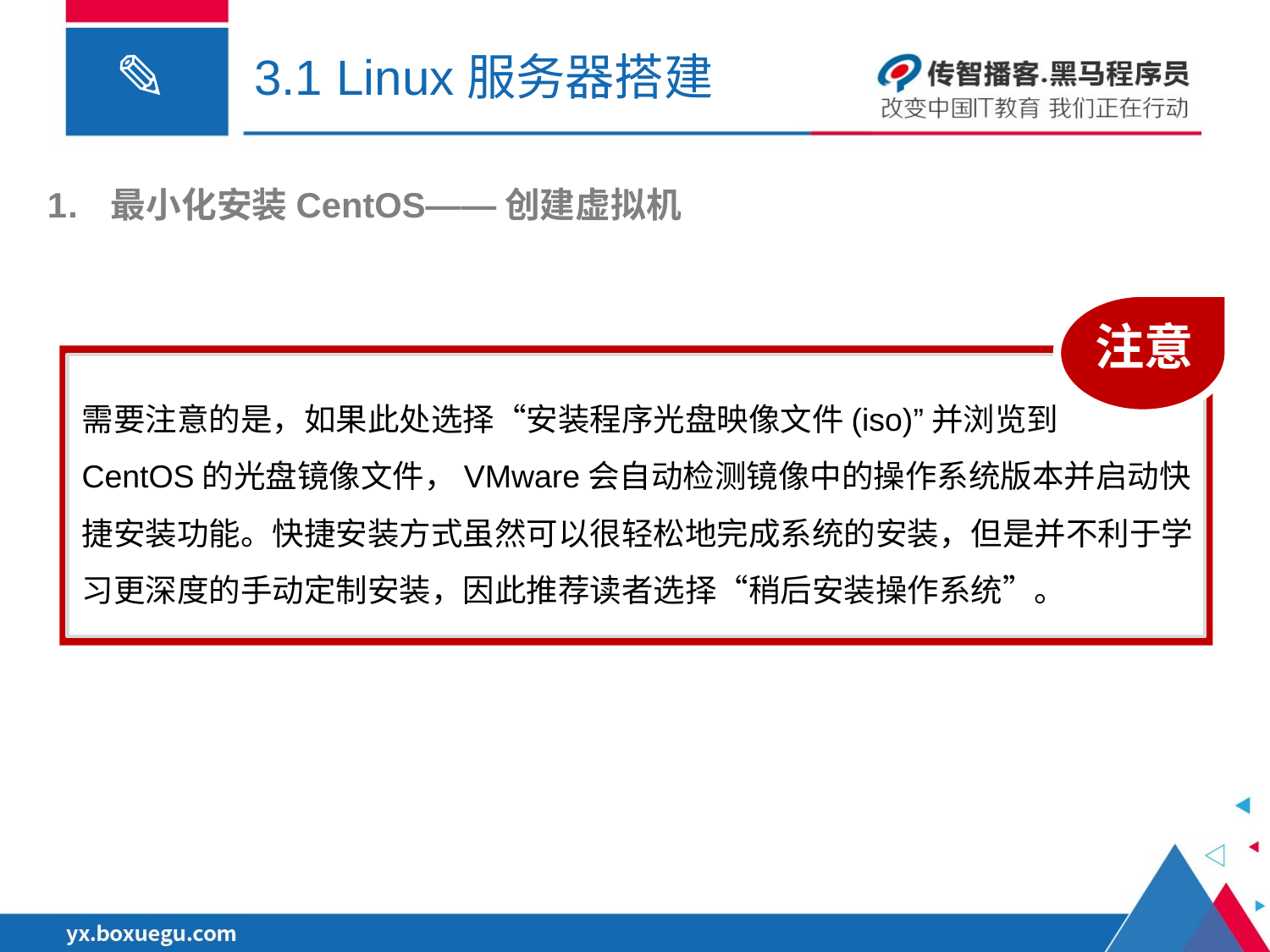

# 3.1 Linux服务器搭建
最小化安装CentOS——创建虚拟机

注意

需要注意的是，如果此处选择“安装程序光盘映像文件(iso)”并浏览到
CentOS的光盘镜像文件，VMware会自动检测镜像中的操作系统版本并启动快捷安装功能。快捷安装方式虽然可以很轻松地完成系统的安装，但是并不利于学习更深度的手动定制安装，因此推荐读者选择“稍后安装操作系统”。